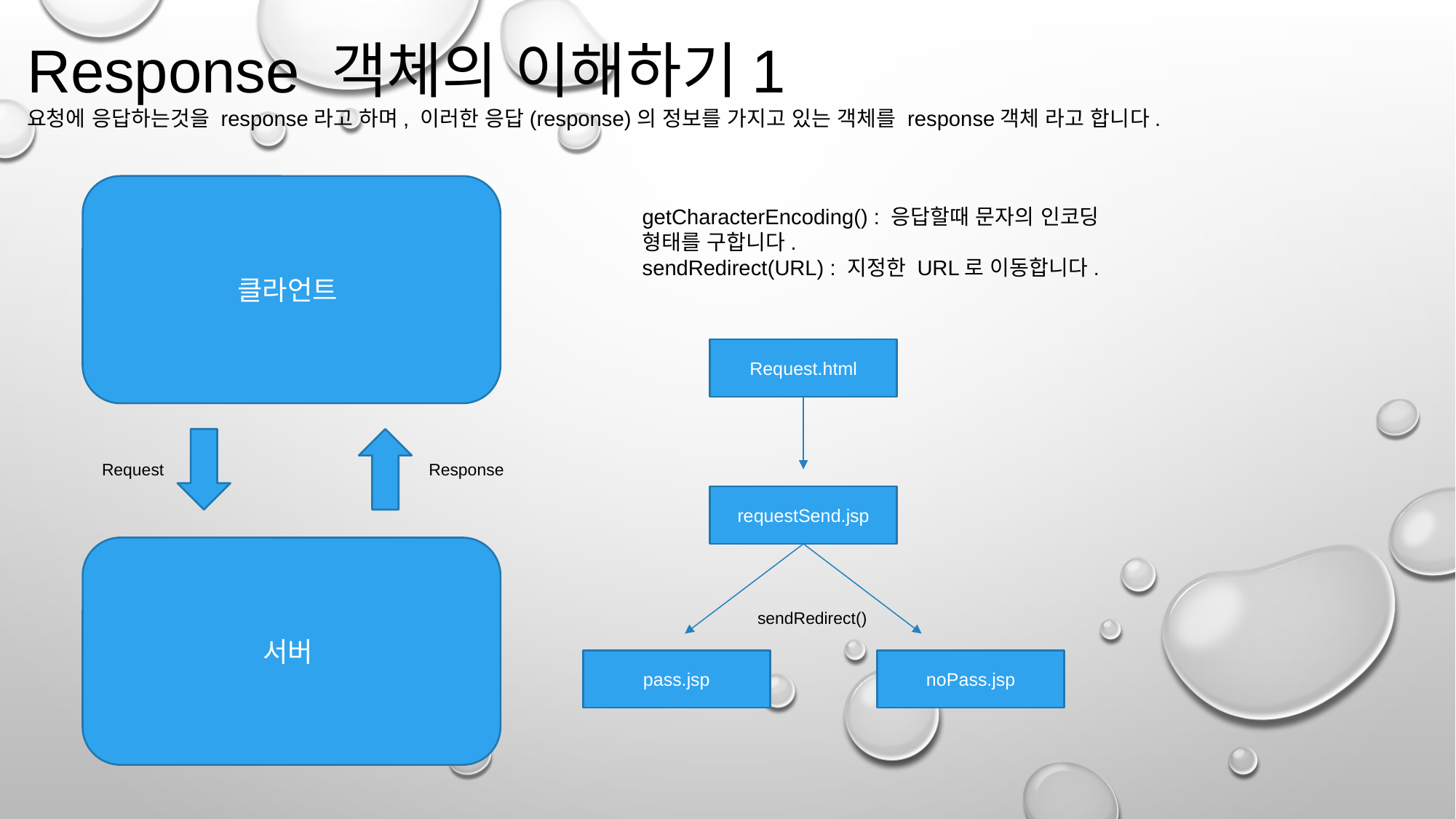

Response 객체의 이해하기1
요청에 응답하는것을 response라고 하며, 이러한 응답(response)의 정보를 가지고 있는 객체를 response객체 라고 합니다.
클라언트
getCharacterEncoding() : 응답할때 문자의 인코딩 형태를 구합니다.
sendRedirect(URL) : 지정한 URL로 이동합니다.
Request.html

Request
Response
requestSend.jsp
서버
sendRedirect()
noPass.jsp
pass.jsp